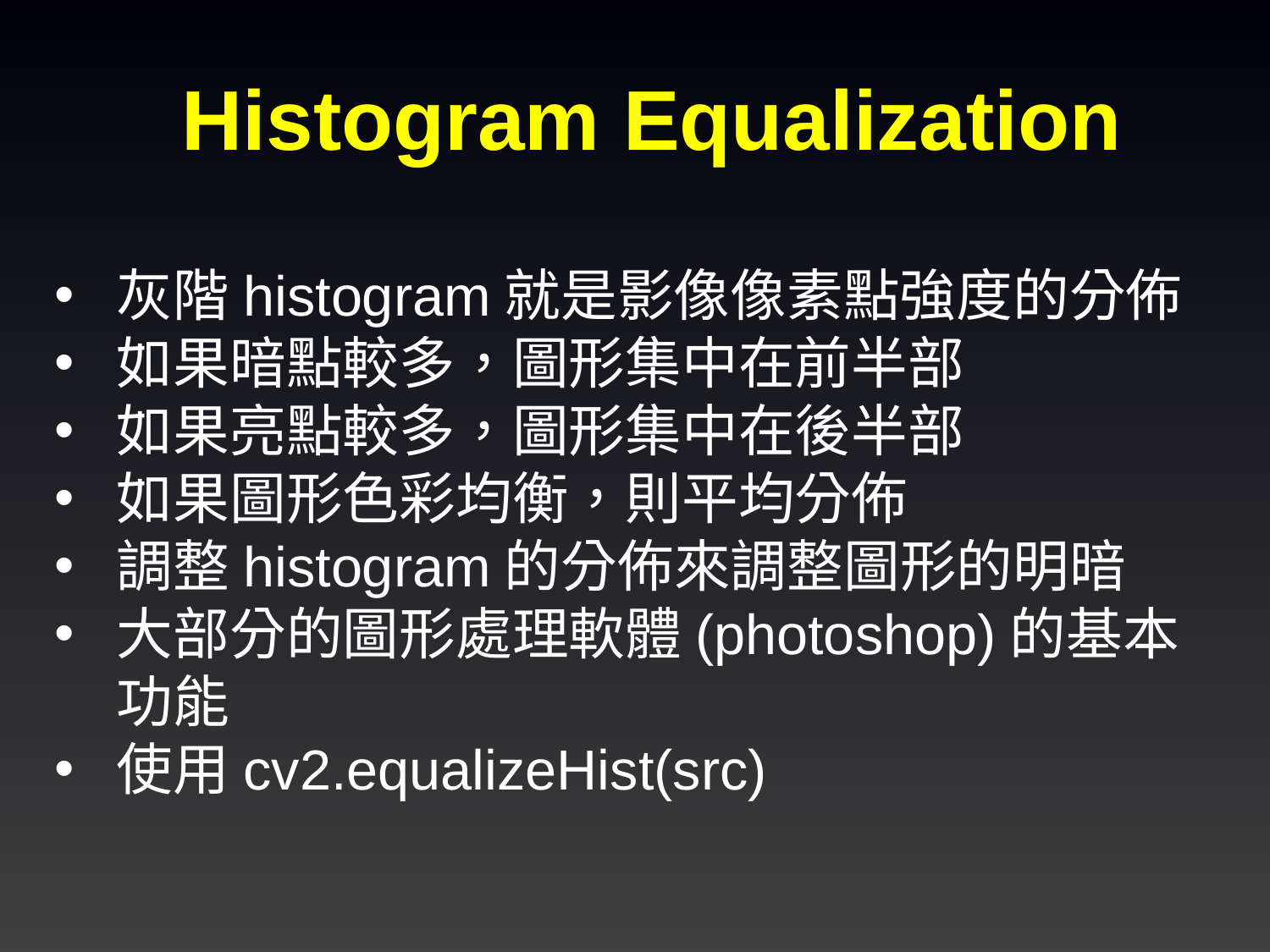

Histogram Equalization
灰階histogram就是影像像素點強度的分佈
如果暗點較多，圖形集中在前半部
如果亮點較多，圖形集中在後半部
如果圖形色彩均衡，則平均分佈
調整histogram的分佈來調整圖形的明暗
大部分的圖形處理軟體(photoshop)的基本功能
使用cv2.equalizeHist(src)